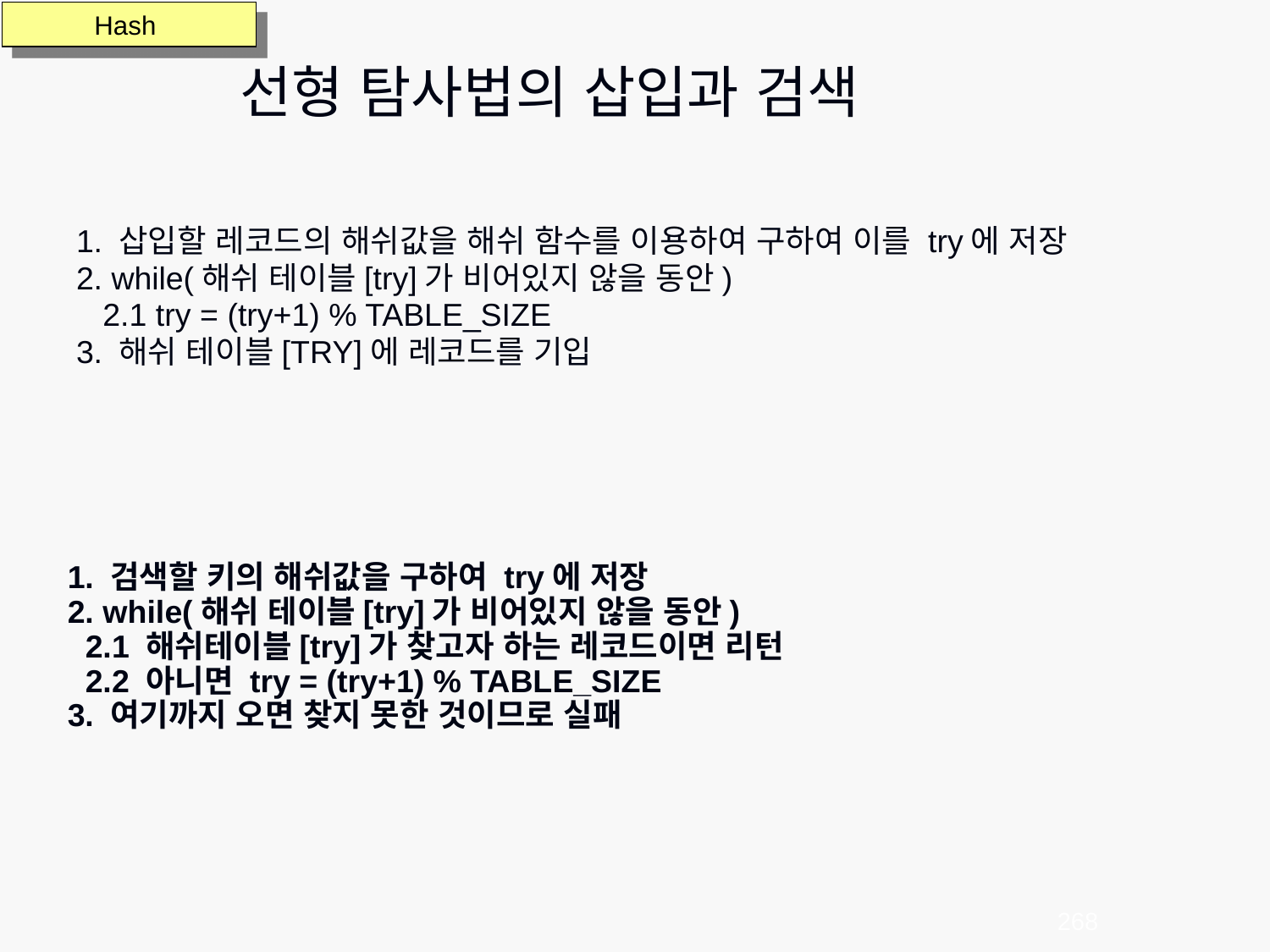

선형 탐사법의 삽입과 검색
1. 삽입할 레코드의 해쉬값을 해쉬 함수를 이용하여 구하여 이를 try에 저장
2. while(해쉬 테이블[try]가 비어있지 않을 동안)
   2.1 try = (try+1) % TABLE_SIZE
3. 해쉬 테이블[TRY]에 레코드를 기입

Hash
1. 검색할 키의 해쉬값을 구하여 try에 저장
2. while(해쉬 테이블[try]가 비어있지 않을 동안)
  2.1 해쉬테이블[try]가 찾고자 하는 레코드이면 리턴
  2.2 아니면 try = (try+1) % TABLE_SIZE
3. 여기까지 오면 찾지 못한 것이므로 실패

268